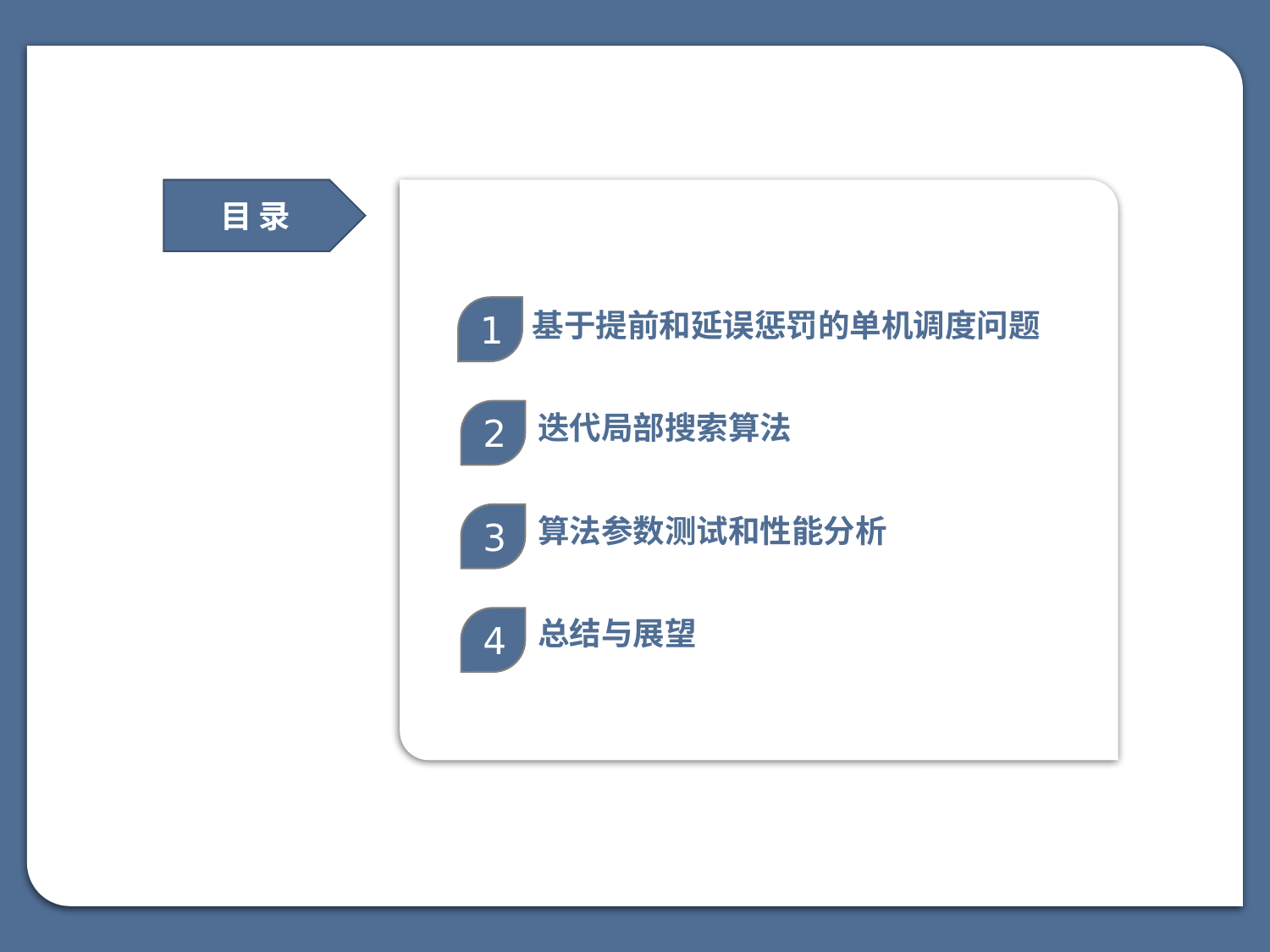

目 录

1
基于提前和延误惩罚的单机调度问题
2
迭代局部搜索算法
目 录
CONTENTS
3
算法参数测试和性能分析
总结与展望
4